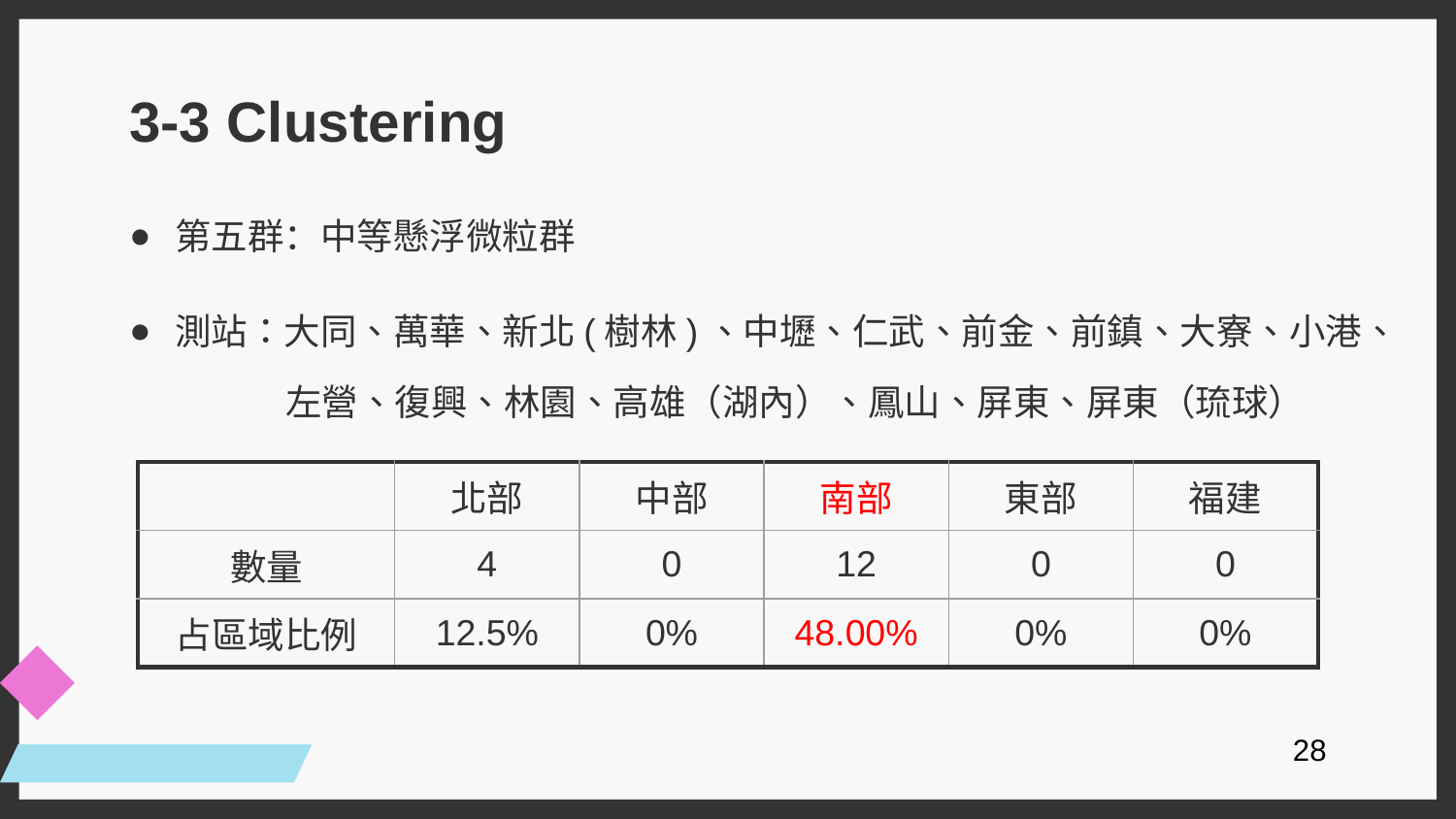

# 3-3 Clustering
第五群：中等懸浮微粒群
測站：大同、萬華、新北(樹林)、中壢、仁武、前金、前鎮、大寮、小港、
左營、復興、林園、高雄（湖內）、鳳山、屏東、屏東（琉球）

|  | 北部 | 中部 | 南部 | 東部 | 福建 |
| --- | --- | --- | --- | --- | --- |
| 數量 | 4 | 0 | 12 | 0 | 0 |
| 占區域比例 | 12.5% | 0% | 48.00% | 0% | 0% |